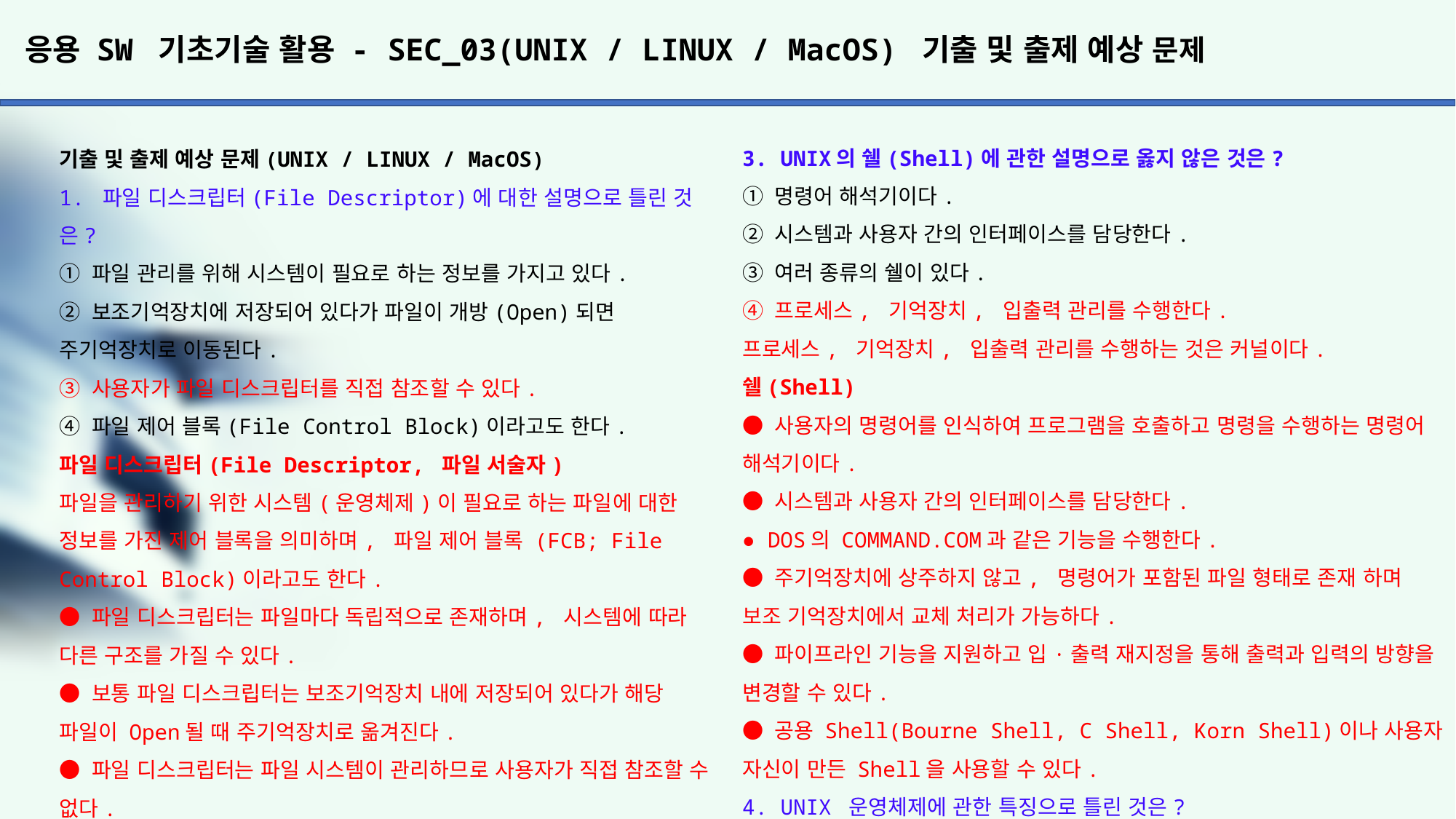

# 응용 SW 기초기술 활용 - SEC_03(UNIX / LINUX / MacOS) 기출 및 출제 예상 문제
3. UNIX의 쉘(Shell)에 관한 설명으로 옳지 않은 것은?
① 명령어 해석기이다.
② 시스템과 사용자 간의 인터페이스를 담당한다.
③ 여러 종류의 쉘이 있다.
④ 프로세스, 기억장치, 입출력 관리를 수행한다.
프로세스, 기억장치, 입출력 관리를 수행하는 것은 커널이다.
쉘(Shell)
● 사용자의 명령어를 인식하여 프로그램을 호출하고 명령을 수행하는 명령어 해석기이다.
● 시스템과 사용자 간의 인터페이스를 담당한다.
● DOS의 COMMAND.COM과 같은 기능을 수행한다.
● 주기억장치에 상주하지 않고, 명령어가 포함된 파일 형태로 존재 하며 보조 기억장치에서 교체 처리가 가능하다.
● 파이프라인 기능을 지원하고 입·출력 재지정을 통해 출력과 입력의 방향을 변경할 수 있다.
● 공용 Shell(Bourne Shell, C Shell, Korn Shell)이나 사용자 자신이 만든 Shell을 사용할 수 있다.
4. UNIX 운영체제에 관한 특징으로 틀린 것은?
① 하나 이상의 작업에 대하여 백그라운드에서 수행이 가능하다.
② Multi-User는 지원하지만 Multi-Tasking은 지원하지 않는다.
③ 트리 구조의 파일 시스템을 갖는다.
④ 이식성이 높으며 장치 간의 호환성이 높다.
UNIX의 개요 및 특징
UNIX는 1960년대 AT&T, 벨(Bell) 연구소, MIT, General Electric이 공동 개발한 운영체제이다.
● 시분할 시스템(Time Sharing System)을 위해 설계된 대화식 운영체제로, 소스가 공개된 개방형 시스템(Open System)이다.
● 대부분 C 언어로 작성되어 있어 이식성이 높으며 장치, 프로세스 간의 호환성이 높다.
● 크기가 작고 이해하기가 쉽다.
● 다중 사용자(Multi-User), 다중 작업(Multi-Tasking)을 지원한다.
● 많은 네트워킹 기능을 제공하므로 통신망(Network) 관리용 운영체제로 적합하다.
● 트리 구조의 파일 시스템을 갖는다.
● 전문적인 프로그램 개발에 용이하다.
● 다양한 유틸리티 프로그램들이 존재한다.
기출 및 출제 예상 문제(UNIX / LINUX / MacOS)
1. 파일 디스크립터(File Descriptor)에 대한 설명으로 틀린 것은?
① 파일 관리를 위해 시스템이 필요로 하는 정보를 가지고 있다.
② 보조기억장치에 저장되어 있다가 파일이 개방(Open)되면 주기억장치로 이동된다.
③ 사용자가 파일 디스크립터를 직접 참조할 수 있다.
④ 파일 제어 블록(File Control Block)이라고도 한다.
파일 디스크립터(File Descriptor, 파일 서술자)
파일을 관리하기 위한 시스템(운영체제)이 필요로 하는 파일에 대한 정보를 가진 제어 블록을 의미하며, 파일 제어 블록 (FCB; File Control Block)이라고도 한다.
● 파일 디스크립터는 파일마다 독립적으로 존재하며, 시스템에 따라 다른 구조를 가질 수 있다.
● 보통 파일 디스크립터는 보조기억장치 내에 저장되어 있다가 해당 파일이 Open될 때 주기억장치로 옮겨진다.
● 파일 디스크립터는 파일 시스템이 관리하므로 사용자가 직접 참조할 수 없다.
2. 운영체제에서 커널의 기능이 아닌 것은?
① 프로세스 생성, 종료
② 사용자 인터페이스
③ 기억장치 할당, 회수
④ 파일 시스템 관리
쉘이 시스템과 사용자 간의 인터페이스를 담당한다.
커널(Kernel)
● UNIX의 가장 핵심적인 부분이다.
● 컴퓨터가 부팅될 때 주기억장치에 적재된 후 상주하면서 실행 된다.
● 하드웨어를 보호하고, 프로그램과 하드웨어 간의 인터페이스 역할을 담당한다.
● 프로세스(CPU 스케줄링) 관리, 기억장치 관리, 파일 관리, 입·출력 관리, 프로세스간 통신, 데이터 전송 및 변환 등 여러 가지 기능을 수행한다.